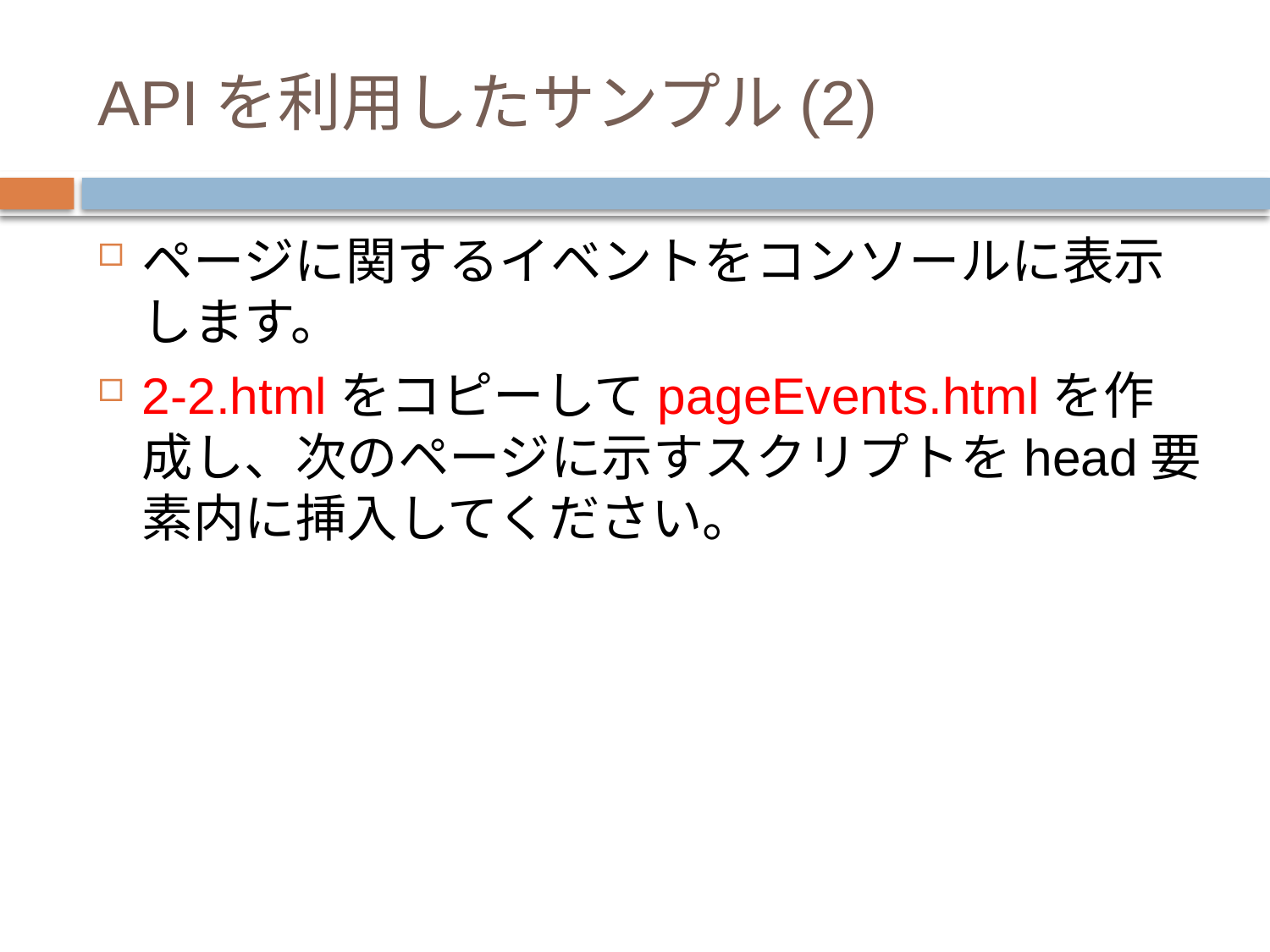

# APIを利用したサンプル(2)
ページに関するイベントをコンソールに表示します。
2-2.htmlをコピーしてpageEvents.htmlを作成し、次のページに示すスクリプトをhead要素内に挿入してください。